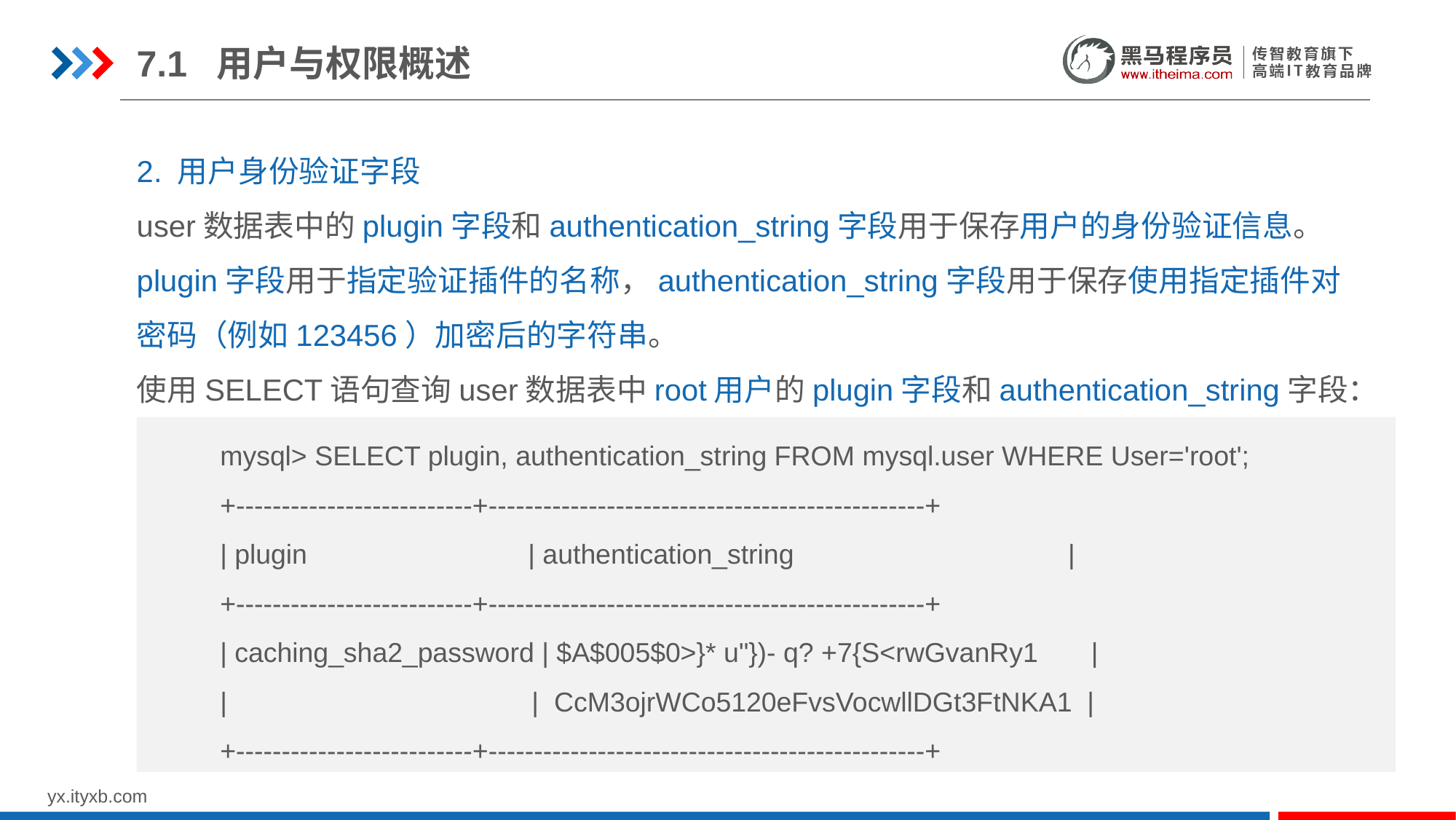

7.1  用户与权限概述
2. 用户身份验证字段
user数据表中的plugin字段和authentication_string字段用于保存用户的身份验证信息。
plugin字段用于指定验证插件的名称，authentication_string字段用于保存使用指定插件对密码（例如123456）加密后的字符串。
使用SELECT语句查询user数据表中root用户的plugin字段和authentication_string字段：
mysql> SELECT plugin, authentication_string FROM mysql.user WHERE User='root';
+--------------------------+------------------------------------------------+
| plugin                             | authentication_string                                    |
+--------------------------+------------------------------------------------+
| caching_sha2_password | $A$005$0>}* u"})- q? +7{S<rwGvanRy1       |
|                                        |  CcM3ojrWCo5120eFvsVocwllDGt3FtNKA1  |
+--------------------------+------------------------------------------------+